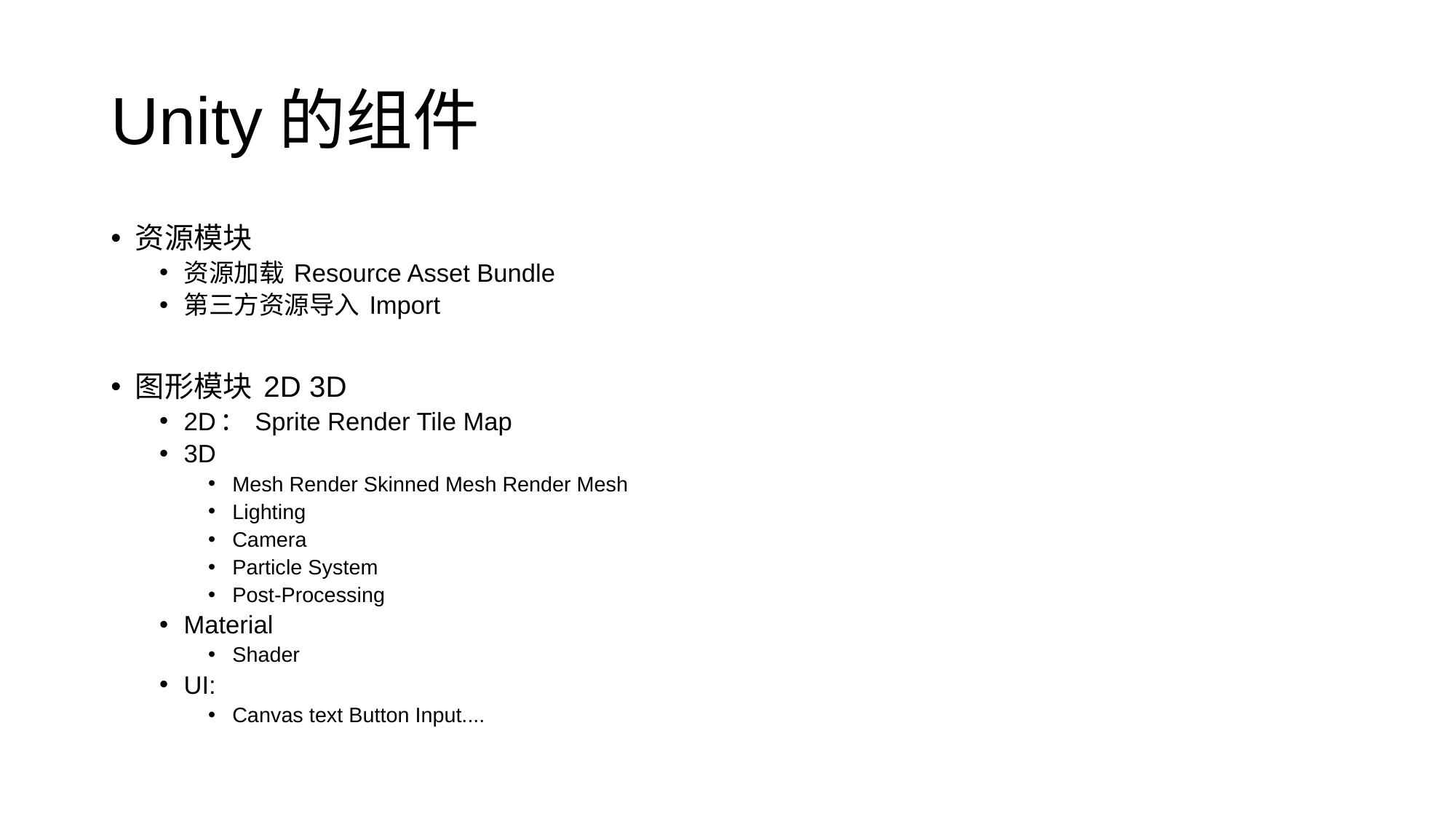

# Unity的组件
资源模块
资源加载 Resource Asset Bundle
第三方资源导入 Import

图形模块 2D 3D
2D： Sprite Render Tile Map
3D
Mesh Render Skinned Mesh Render Mesh
Lighting
Camera
Particle System
Post-Processing
Material
Shader
UI:
Canvas text Button Input....